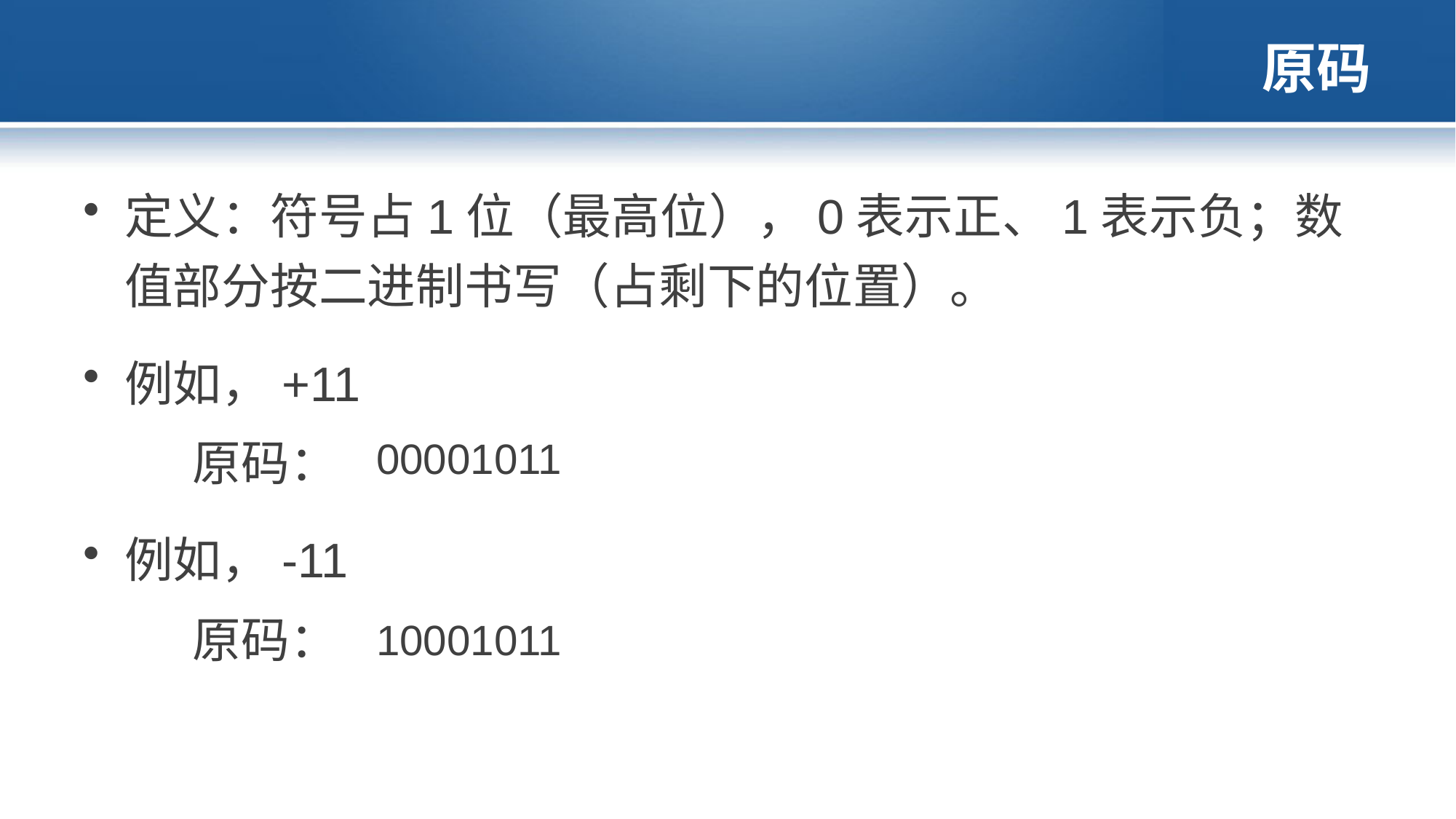

# 原码
定义：符号占1位（最高位），0表示正、1表示负；数值部分按二进制书写（占剩下的位置）。
例如，+11
	原码：
例如，-11
	原码：
00001011
10001011